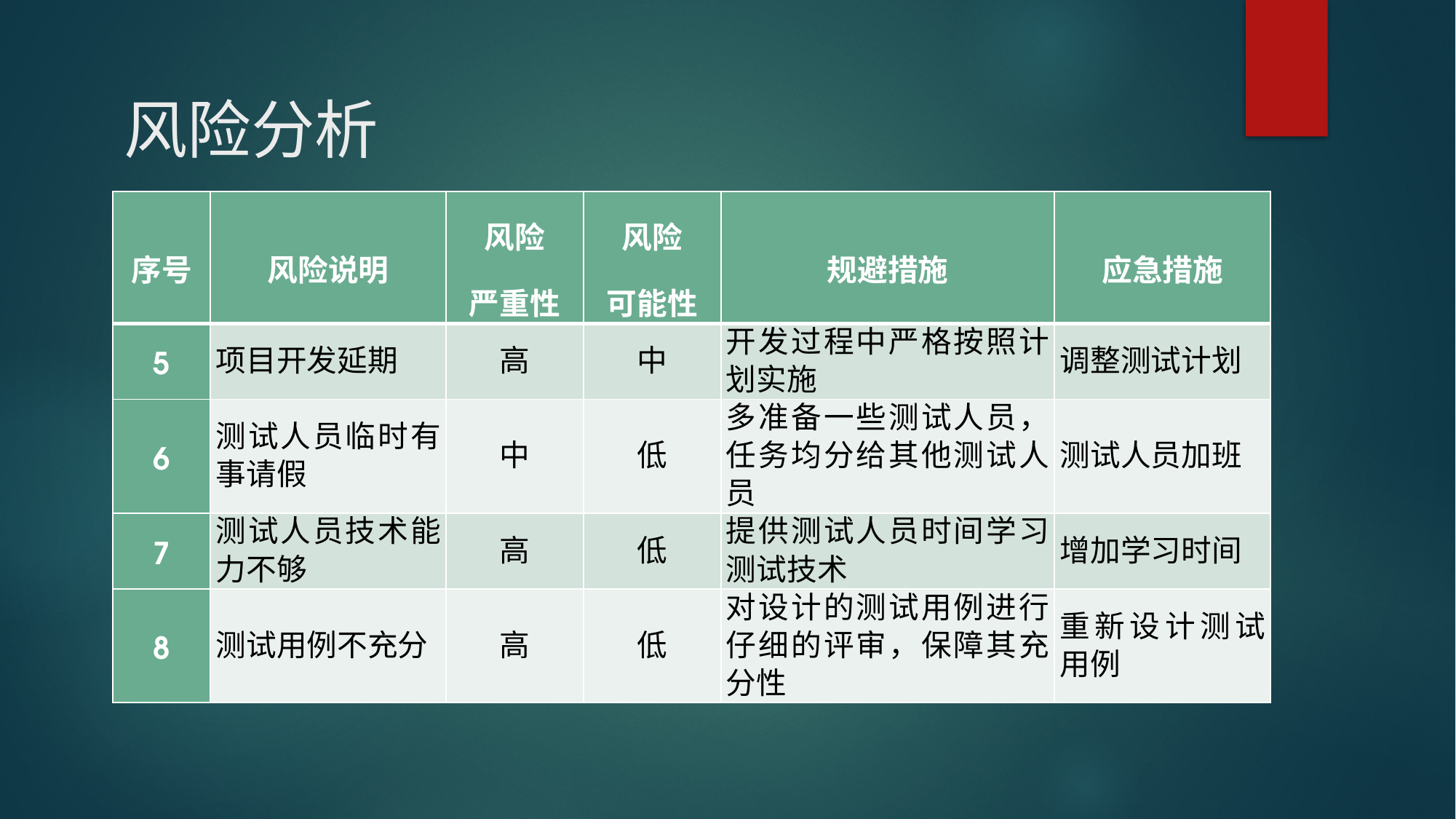

# 风险分析
| 序号 | 风险说明 | 风险 严重性 | 风险 可能性 | 规避措施 | 应急措施 |
| --- | --- | --- | --- | --- | --- |
| 5 | 项目开发延期 | 高 | 中 | 开发过程中严格按照计划实施 | 调整测试计划 |
| 6 | 测试人员临时有事请假 | 中 | 低 | 多准备一些测试人员，任务均分给其他测试人员 | 测试人员加班 |
| 7 | 测试人员技术能力不够 | 高 | 低 | 提供测试人员时间学习测试技术 | 增加学习时间 |
| 8 | 测试用例不充分 | 高 | 低 | 对设计的测试用例进行仔细的评审，保障其充分性 | 重新设计测试用例 |